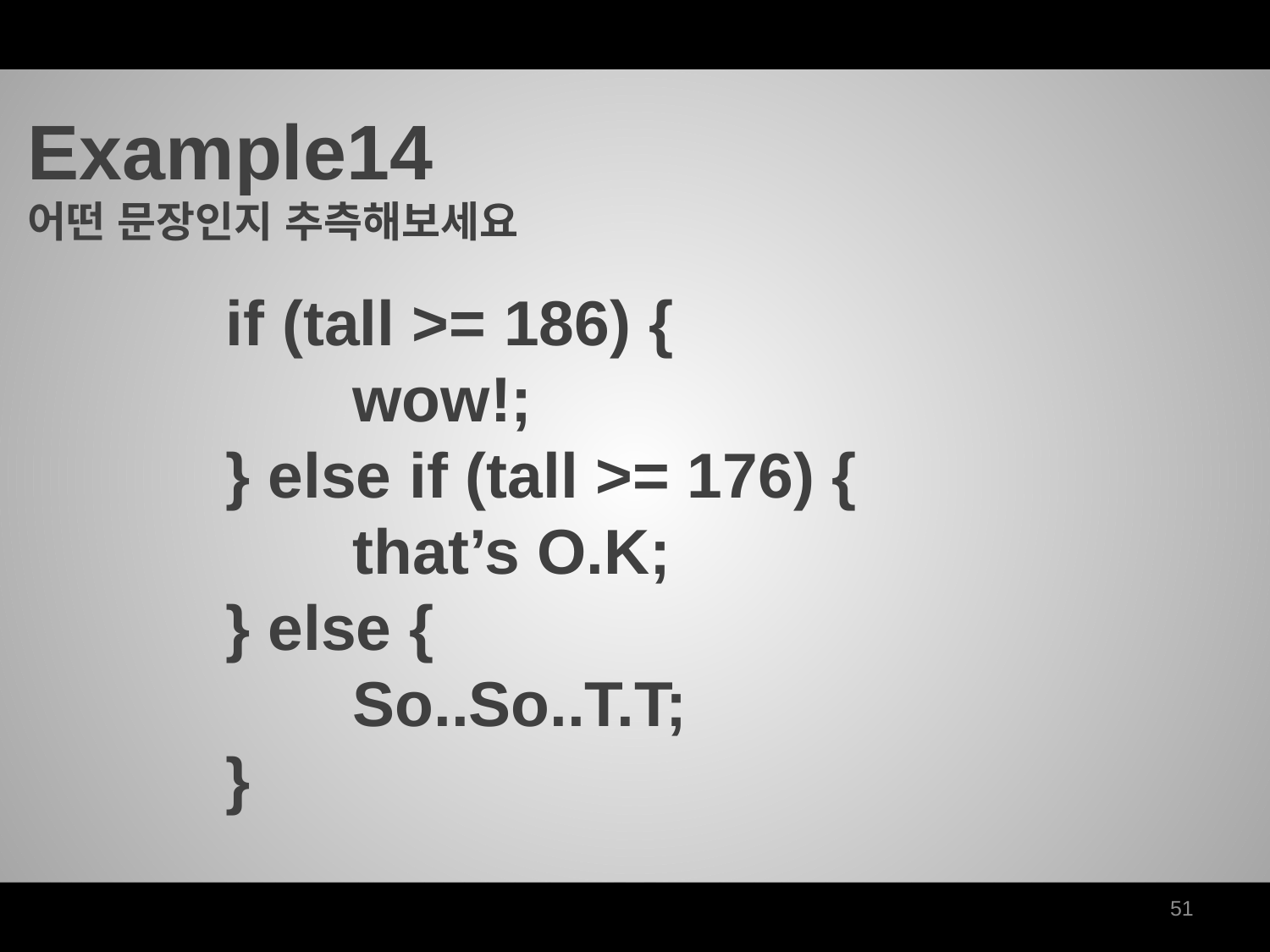

Example14
어떤 문장인지 추측해보세요
if (tall >= 186) {
	wow!;
} else if (tall >= 176) {
	that’s O.K;
} else {
	So..So..T.T;
}
51